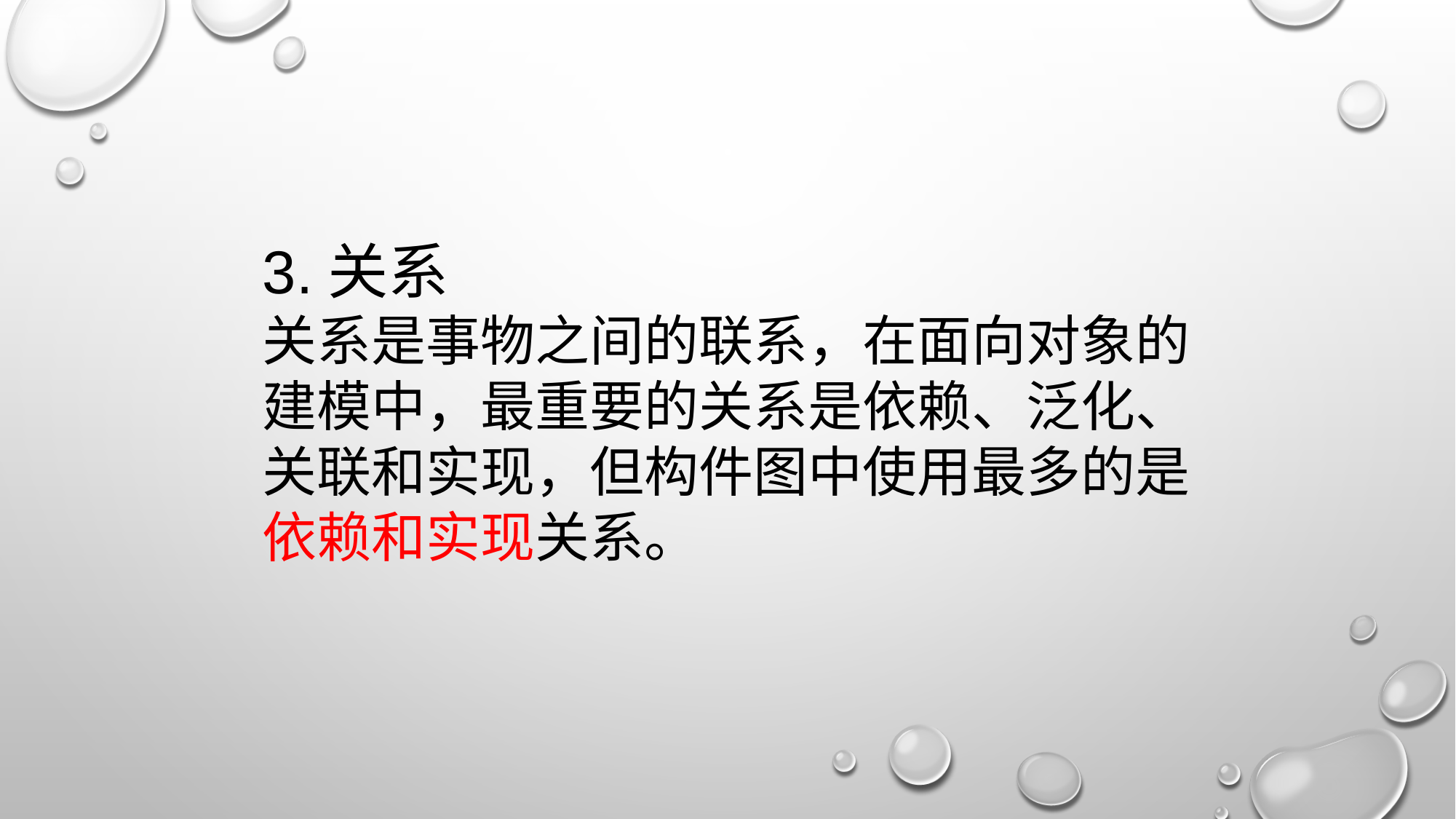

3.关系
关系是事物之间的联系，在面向对象的建模中，最重要的关系是依赖、泛化、关联和实现，但构件图中使用最多的是依赖和实现关系。